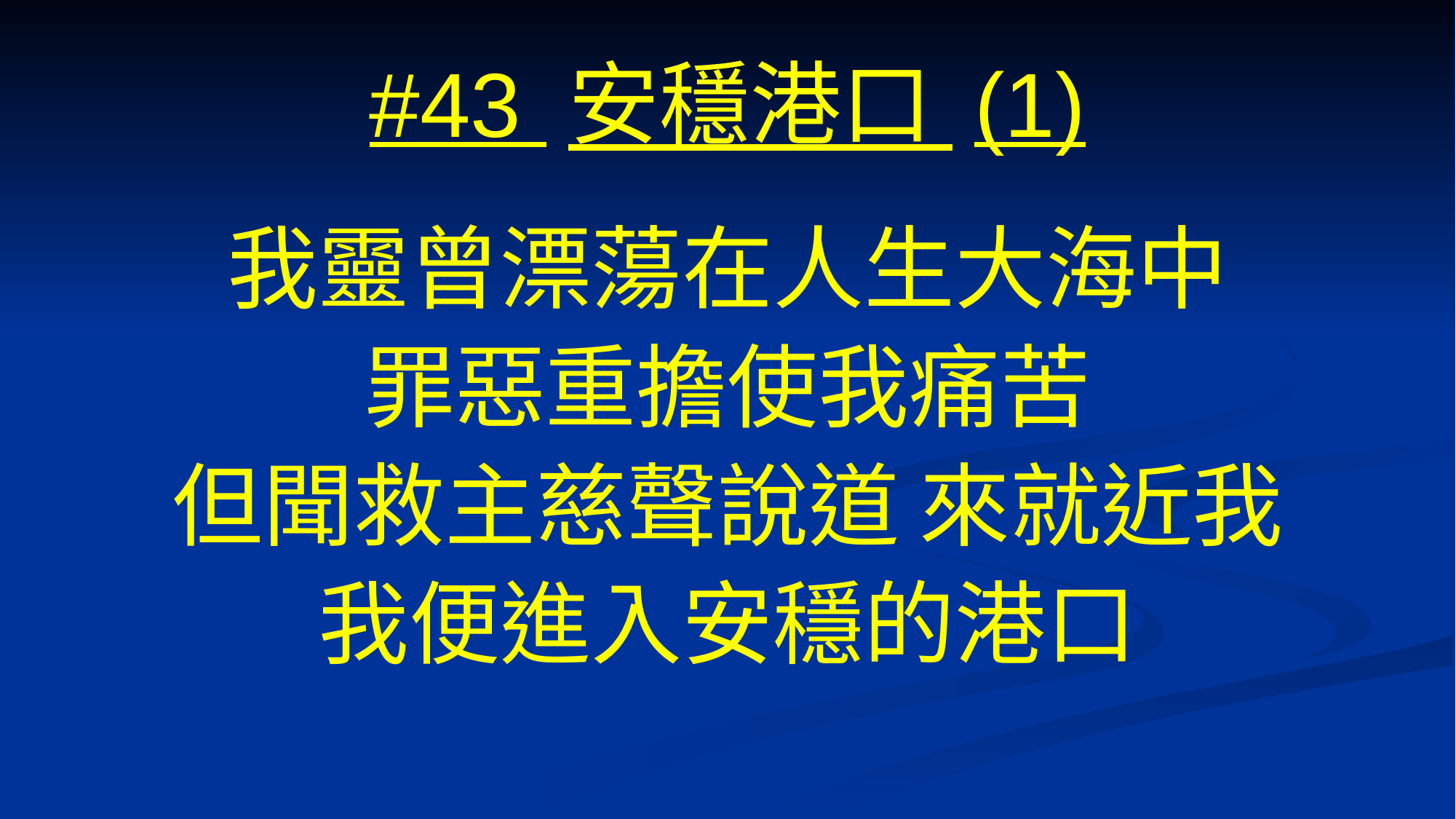

# #43 安穩港口 (1)
我靈曾漂蕩在人生大海中
罪惡重擔使我痛苦
但聞救主慈聲說道 來就近我
我便進入安穩的港口